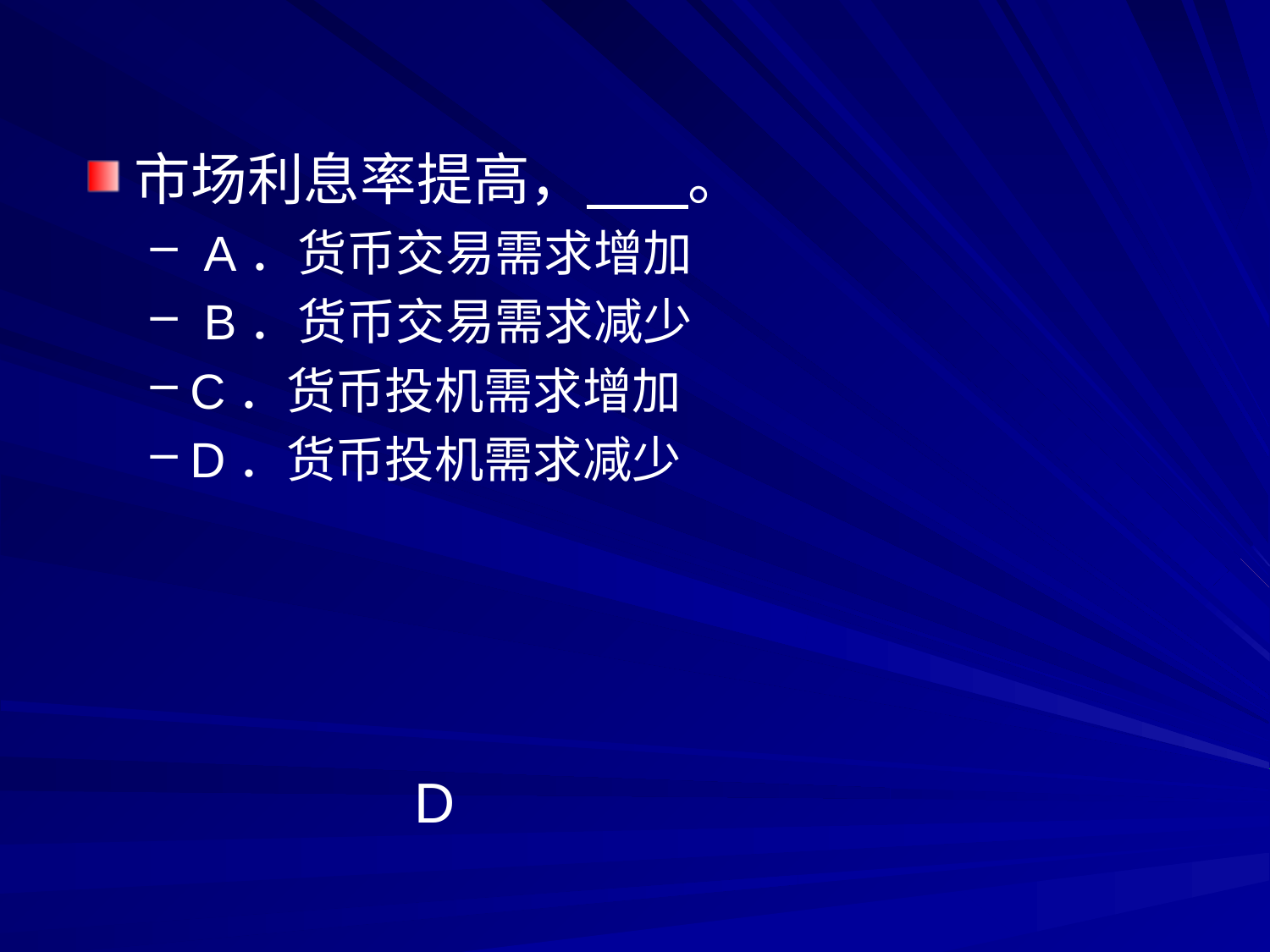

市场利息率提高，        。
 A．货币交易需求增加
 B．货币交易需求减少
C．货币投机需求增加
D．货币投机需求减少
D